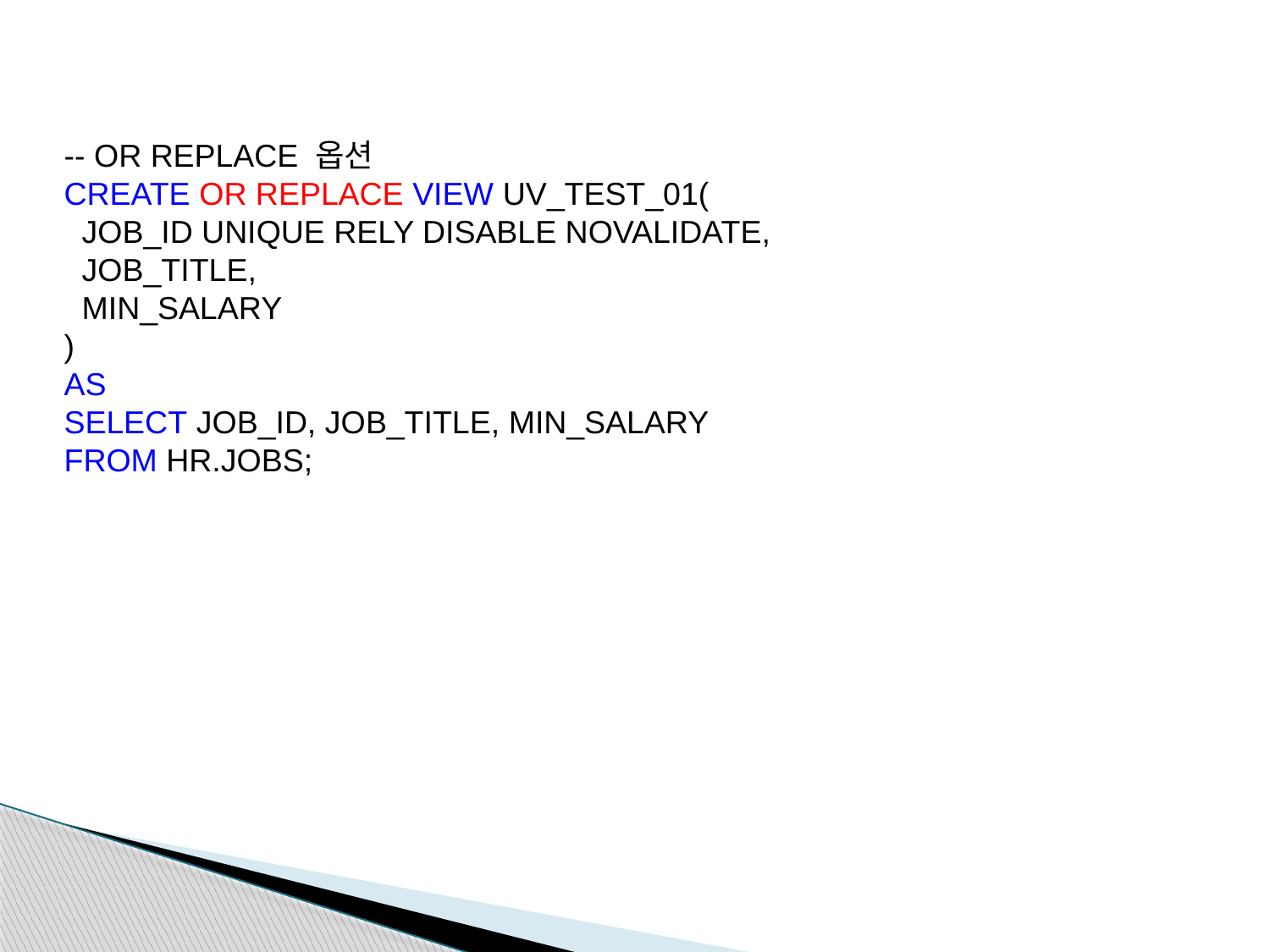

-- OR REPLACE 옵션
CREATE OR REPLACE VIEW UV_TEST_01(
  JOB_ID UNIQUE RELY DISABLE NOVALIDATE,
  JOB_TITLE,
  MIN_SALARY
)
AS
SELECT JOB_ID, JOB_TITLE, MIN_SALARY
FROM HR.JOBS;